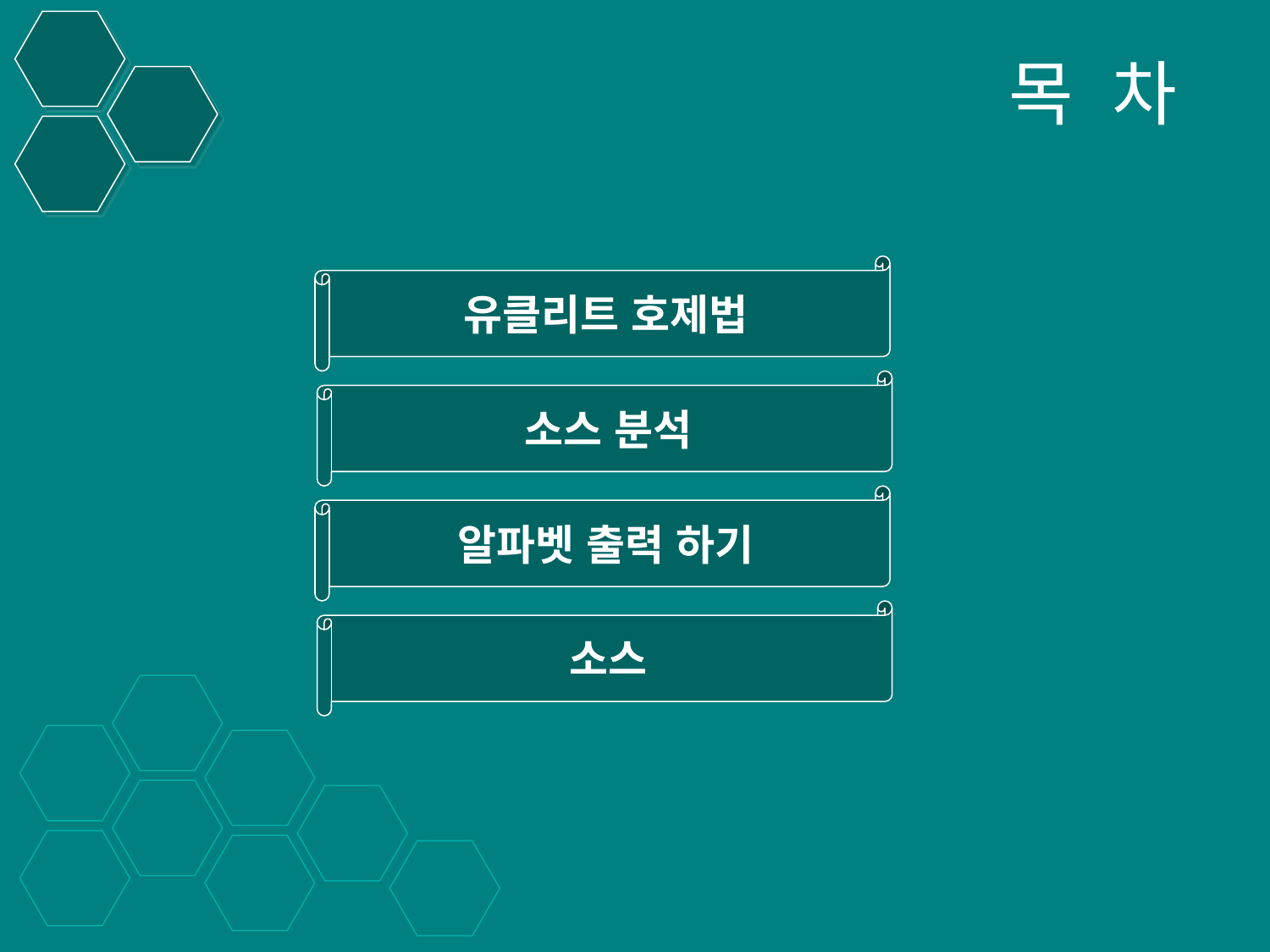

# 목  차
유클리트 호제법
소스 분석
알파벳 출력 하기
소스